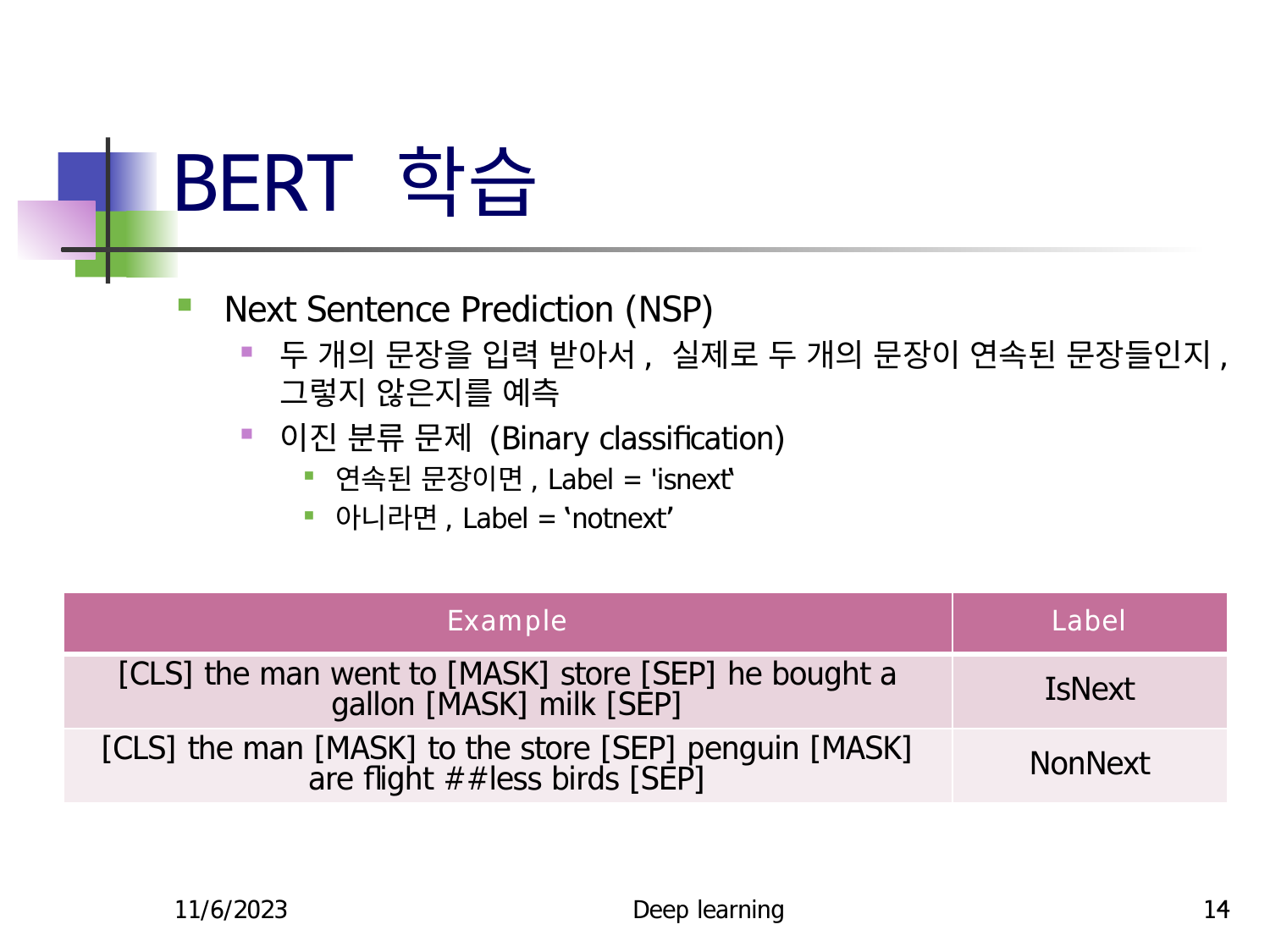

# BERT 학습
Next Sentence Prediction (NSP)
두 개의 문장을 입력 받아서, 실제로 두 개의 문장이 연속된 문장들인지, 그렇지 않은지를 예측
이진 분류 문제 (Binary classification)
연속된 문장이면, Label = 'isnext‘
아니라면, Label = ‘notnext’
| Example | Label |
| --- | --- |
| [CLS] the man went to [MASK] store [SEP] he bought a gallon [MASK] milk [SEP] | IsNext |
| [CLS] the man [MASK] to the store [SEP] penguin [MASK] are flight ##less birds [SEP] | NonNext |
11/6/2023
Deep learning
14